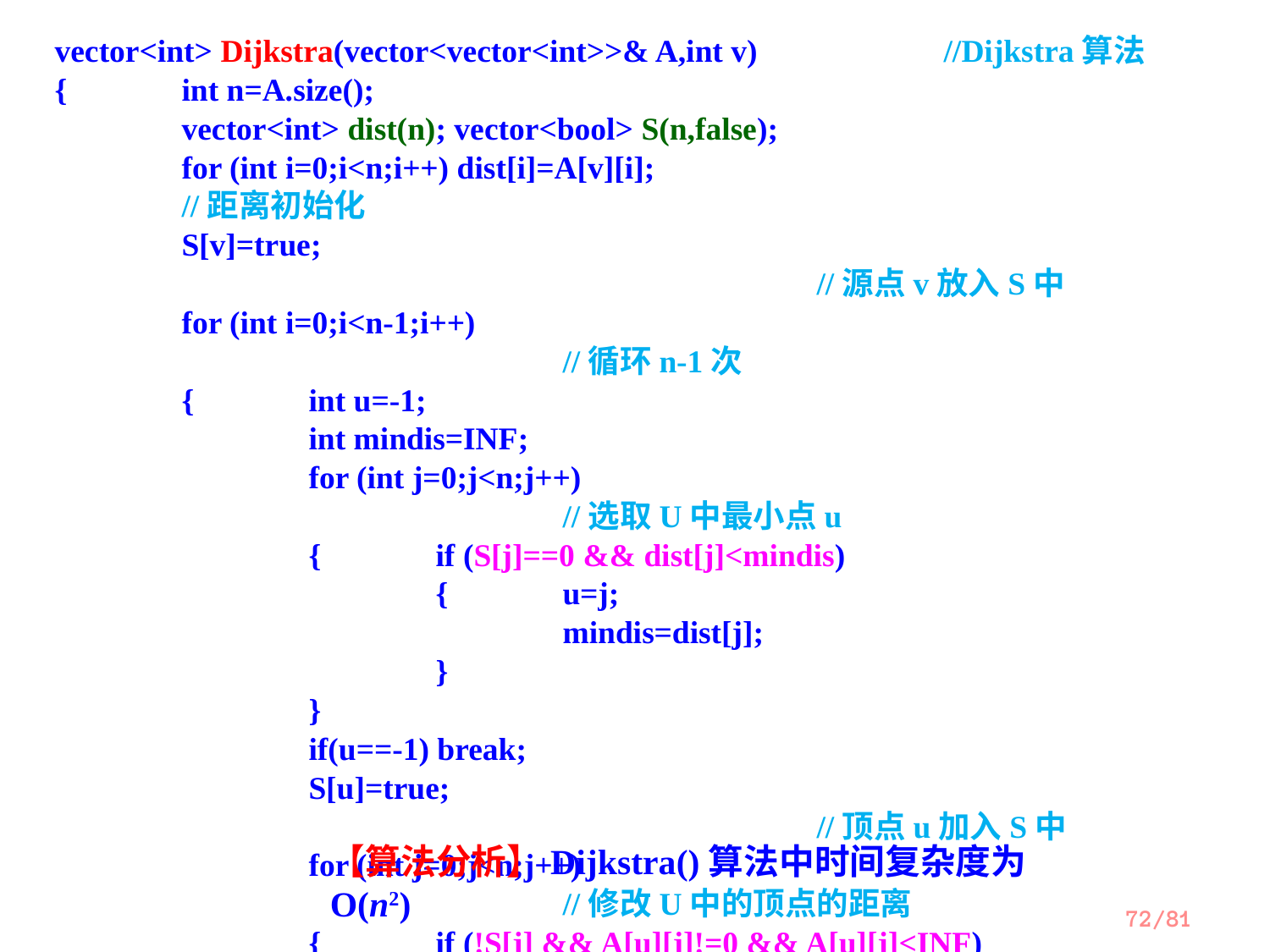

vector<int> Dijkstra(vector<vector<int>>& A,int v)		//Dijkstra算法
{	int n=A.size();
	vector<int> dist(n); vector<bool> S(n,false);
	for (int i=0;i<n;i++) dist[i]=A[v][i];						//距离初始化
	S[v]=true;													//源点v放入S中
	for (int i=0;i<n-1;i++)										//循环n-1次
	{	int u=-1;
		int mindis=INF;
		for (int j=0;j<n;j++)									//选取U中最小点u
		{ 	if (S[j]==0 && dist[j]<mindis)
			{	u=j;
				mindis=dist[j];
			}
		}
		if(u==-1) break;
		S[u]=true;												//顶点u加入S中
		for (int j=0;j<n;j++)									//修改U中的顶点的距离
		{	if (!S[j] && A[u][j]!=0 && A[u][j]<INF)
				dist[j]=min(dist[j],dist[u]+A[u][j]);
		}
	}
	return dist;
}
【算法分析】Dijkstra()算法中时间复杂度为O(n2)
72/81